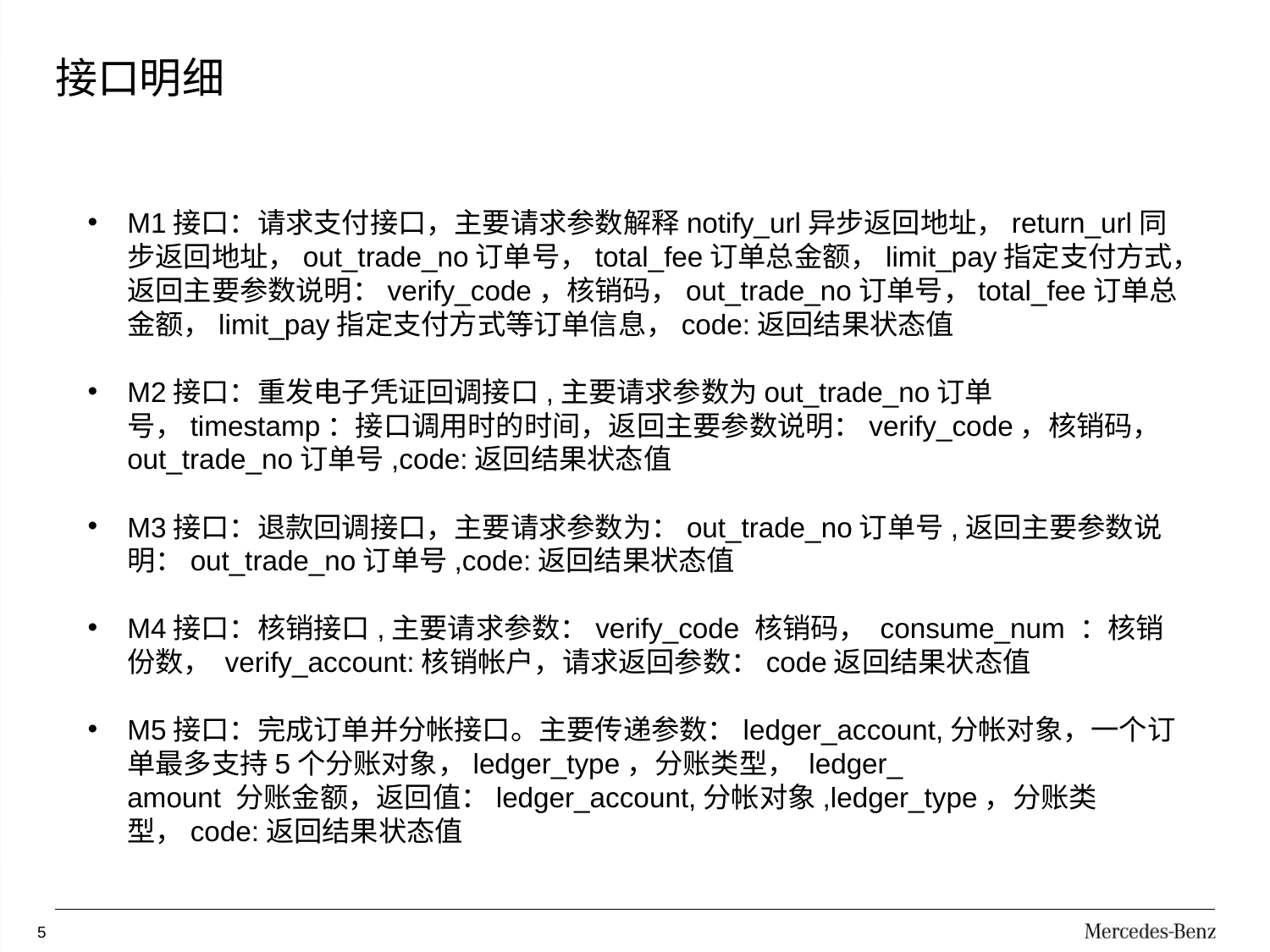

# 接口明细
M1接口：请求支付接口，主要请求参数解释notify_url异步返回地址，return_url同步返回地址，out_trade_no订单号，total_fee订单总金额，limit_pay指定支付方式，返回主要参数说明：verify_code，核销码，out_trade_no订单号，total_fee订单总金额，limit_pay指定支付方式等订单信息，code:返回结果状态值
M2接口：重发电子凭证回调接口,主要请求参数为out_trade_no订单号，timestamp：接口调用时的时间，返回主要参数说明：verify_code，核销码，out_trade_no订单号,code:返回结果状态值
M3接口：退款回调接口，主要请求参数为：out_trade_no订单号,返回主要参数说明：out_trade_no订单号,code:返回结果状态值
M4接口：核销接口,主要请求参数：verify_code 核销码， consume_num ：核销份数， verify_account:核销帐户，请求返回参数：code返回结果状态值
M5接口：完成订单并分帐接口。主要传递参数：ledger_account,分帐对象，一个订单最多支持5个分账对象，ledger_type，分账类型， ledger_
amount 分账金额，返回值：ledger_account,分帐对象,ledger_type，分账类型，code:返回结果状态值